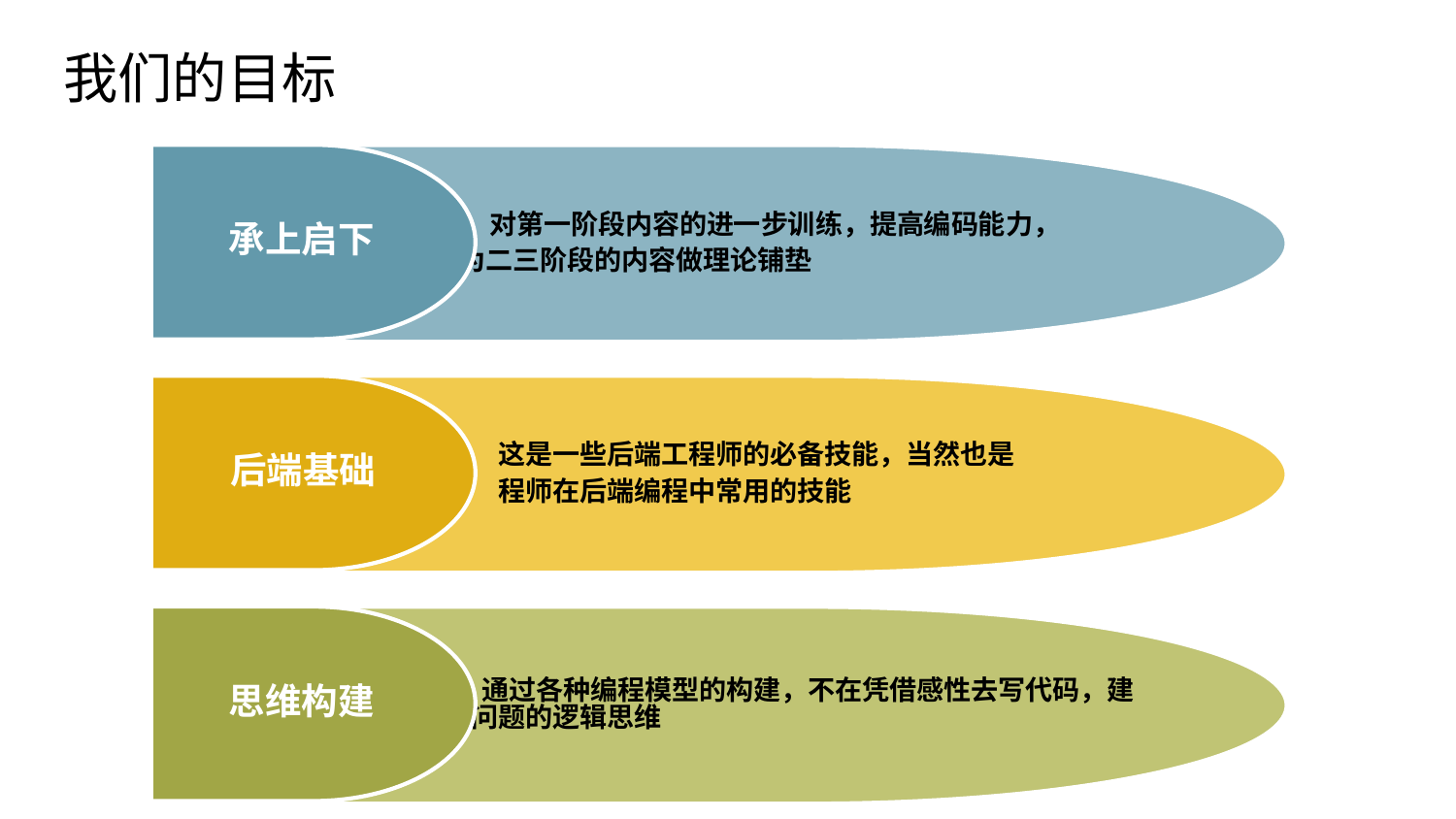

我们的目标
　承上启下
           对第一阶段内容的进一步训练，提高编码能力，
     为二三阶段的内容做理论铺垫
　后端基础
    这是一些后端工程师的必备技能，当然也是
    程师在后端编程中常用的技能
　思维构建
                       通过各种编程模型的构建，不在凭借感性去写代码，建立       分析问题的逻辑思维